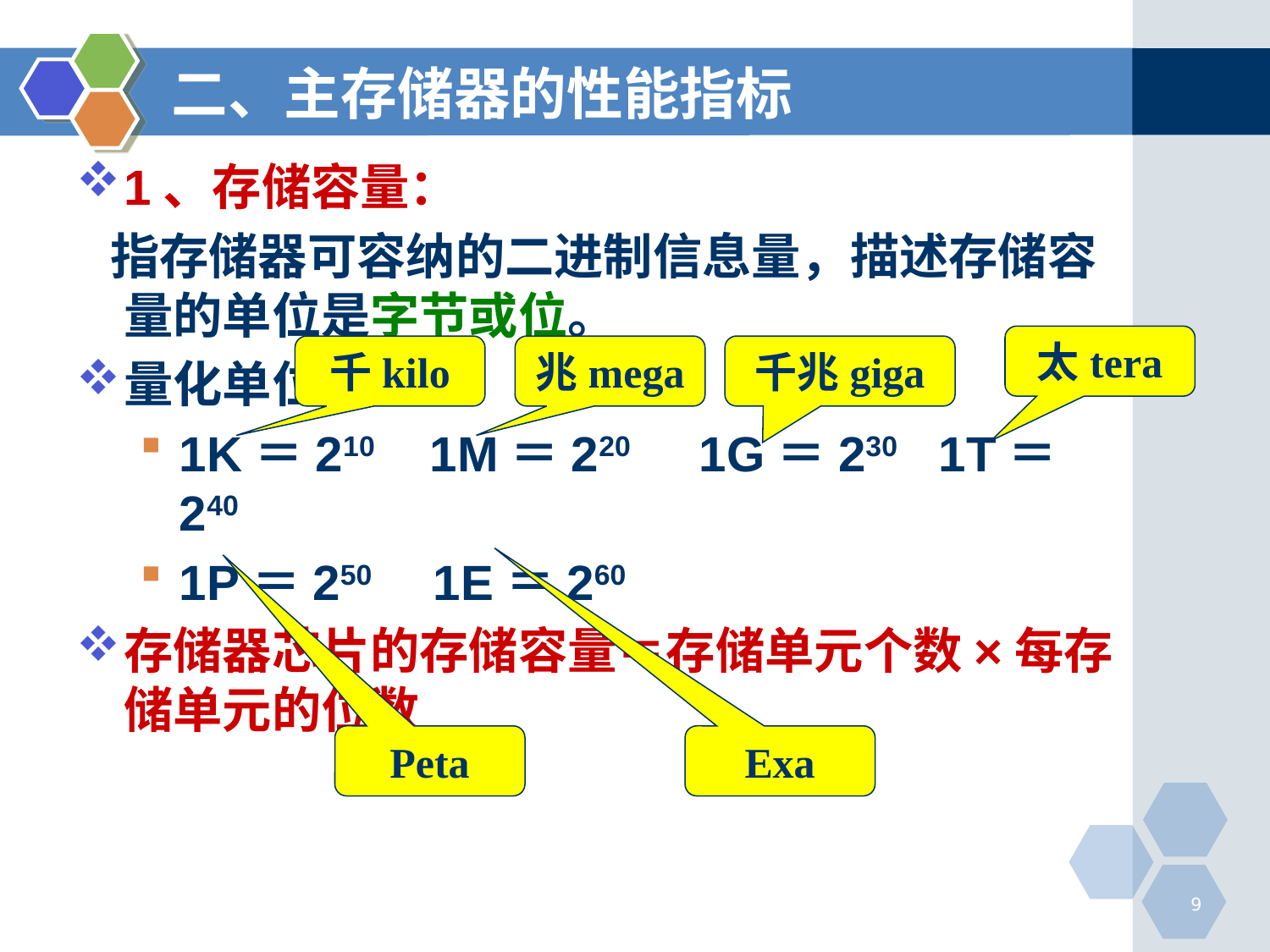

# 二、主存储器的性能指标
1、存储容量：
  指存储器可容纳的二进制信息量，描述存储容量的单位是字节或位。
量化单位：
1K＝210    1M＝220     1G＝230   1T＝240
1P＝250	1E＝260
存储器芯片的存储容量＝存储单元个数×每存储单元的位数
太tera
千kilo
兆mega
千兆giga
Peta
Exa
9